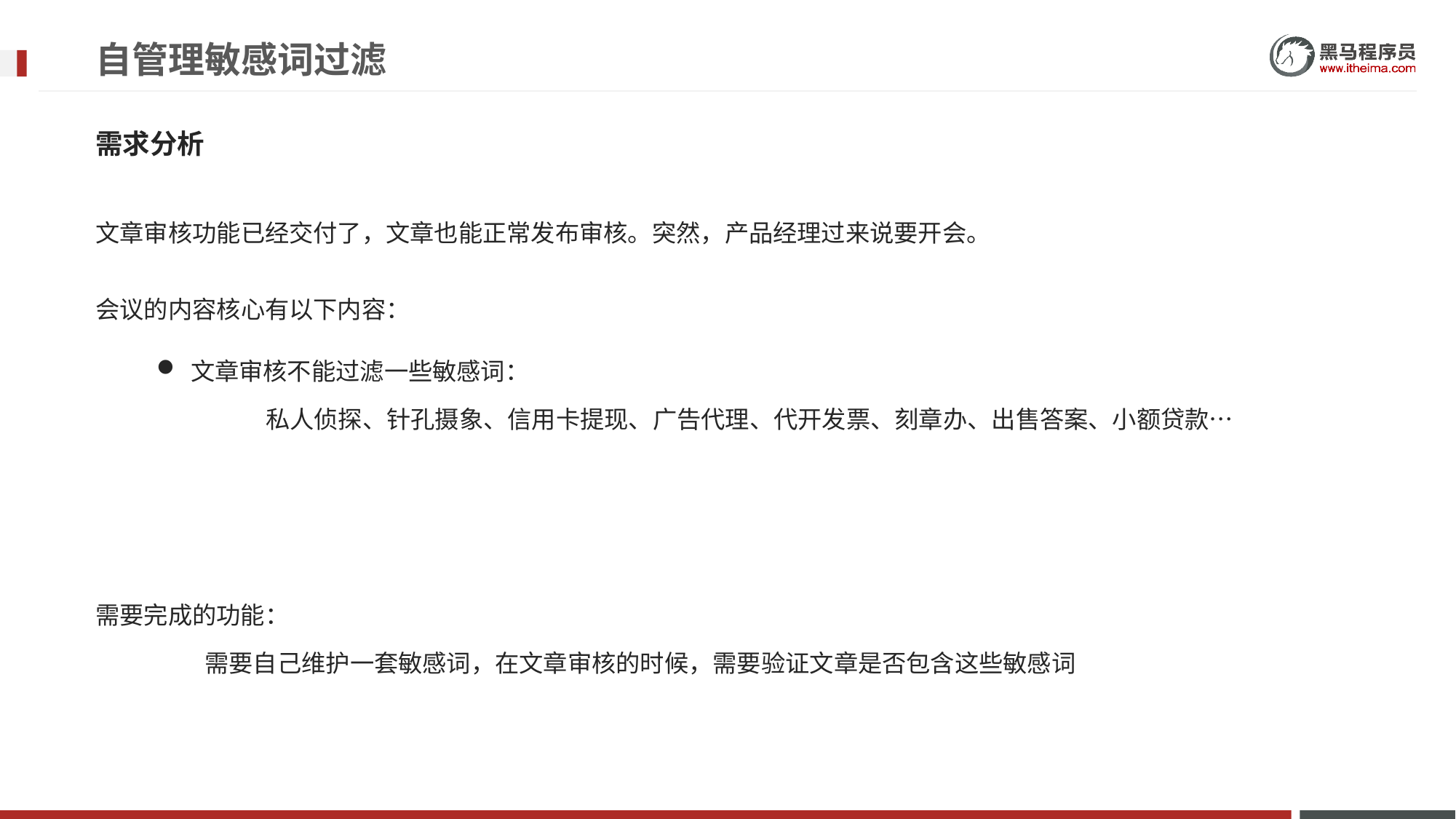

# 自管理敏感词过滤
需求分析
文章审核功能已经交付了，文章也能正常发布审核。突然，产品经理过来说要开会。
会议的内容核心有以下内容：
文章审核不能过滤一些敏感词：
	私人侦探、针孔摄象、信用卡提现、广告代理、代开发票、刻章办、出售答案、小额贷款…
需要完成的功能：
	需要自己维护一套敏感词，在文章审核的时候，需要验证文章是否包含这些敏感词